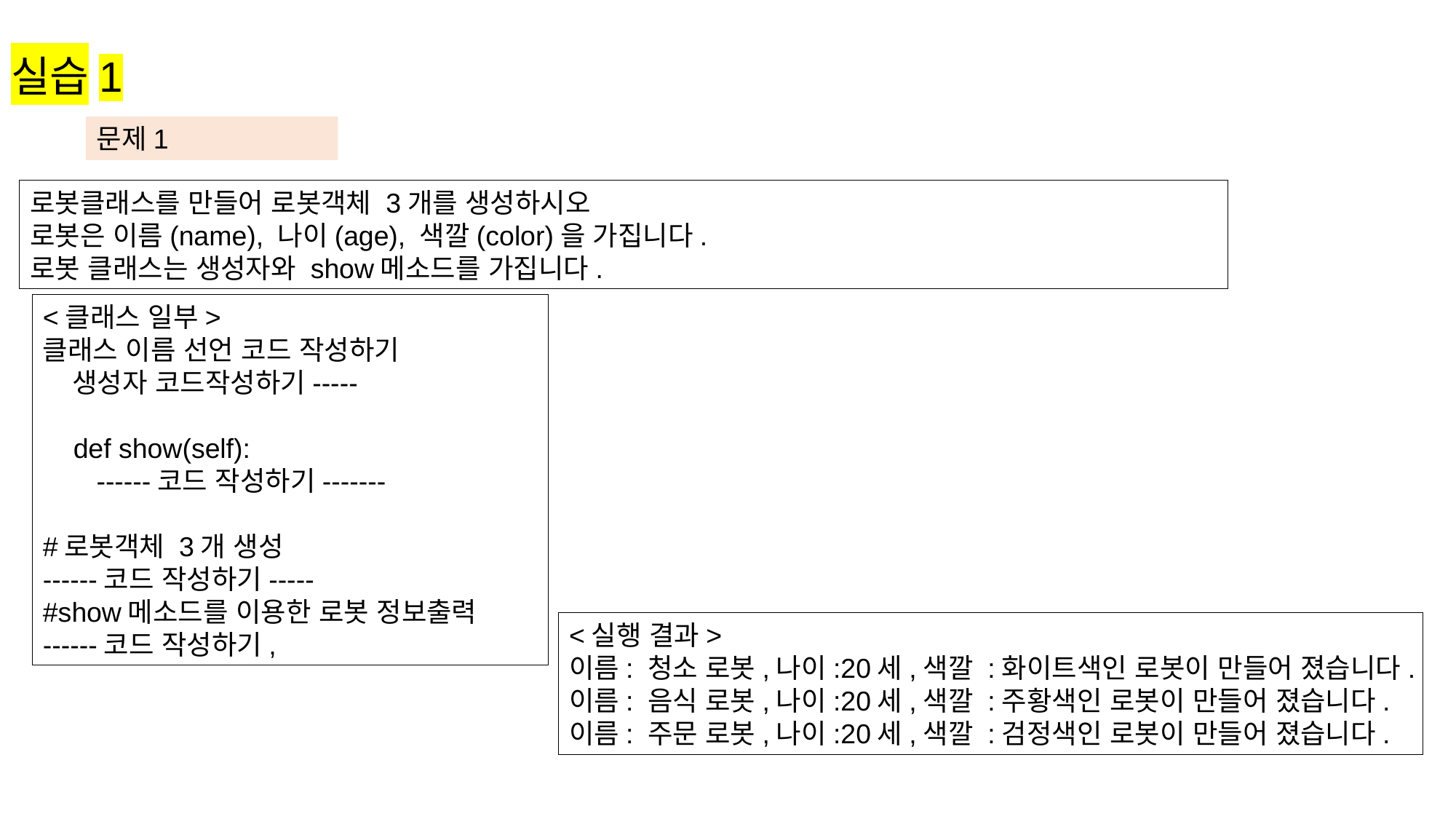

실습1
문제1
로봇클래스를 만들어 로봇객체 3개를 생성하시오
로봇은 이름(name), 나이(age), 색깔(color)을 가집니다.
로봇 클래스는 생성자와 show메소드를 가집니다.
<클래스 일부>
클래스 이름 선언 코드 작성하기
   생성자 코드작성하기-----

    def show(self):
       ------코드 작성하기-------

#로봇객체 3개 생성
------코드 작성하기-----
#show메소드를 이용한 로봇 정보출력
------코드 작성하기,
<실행 결과>
이름: 청소 로봇,나이:20세,색깔 :화이트색인 로봇이 만들어 졌습니다.
이름: 음식 로봇,나이:20세,색깔 :주황색인 로봇이 만들어 졌습니다.
이름: 주문 로봇,나이:20세,색깔 :검정색인 로봇이 만들어 졌습니다.